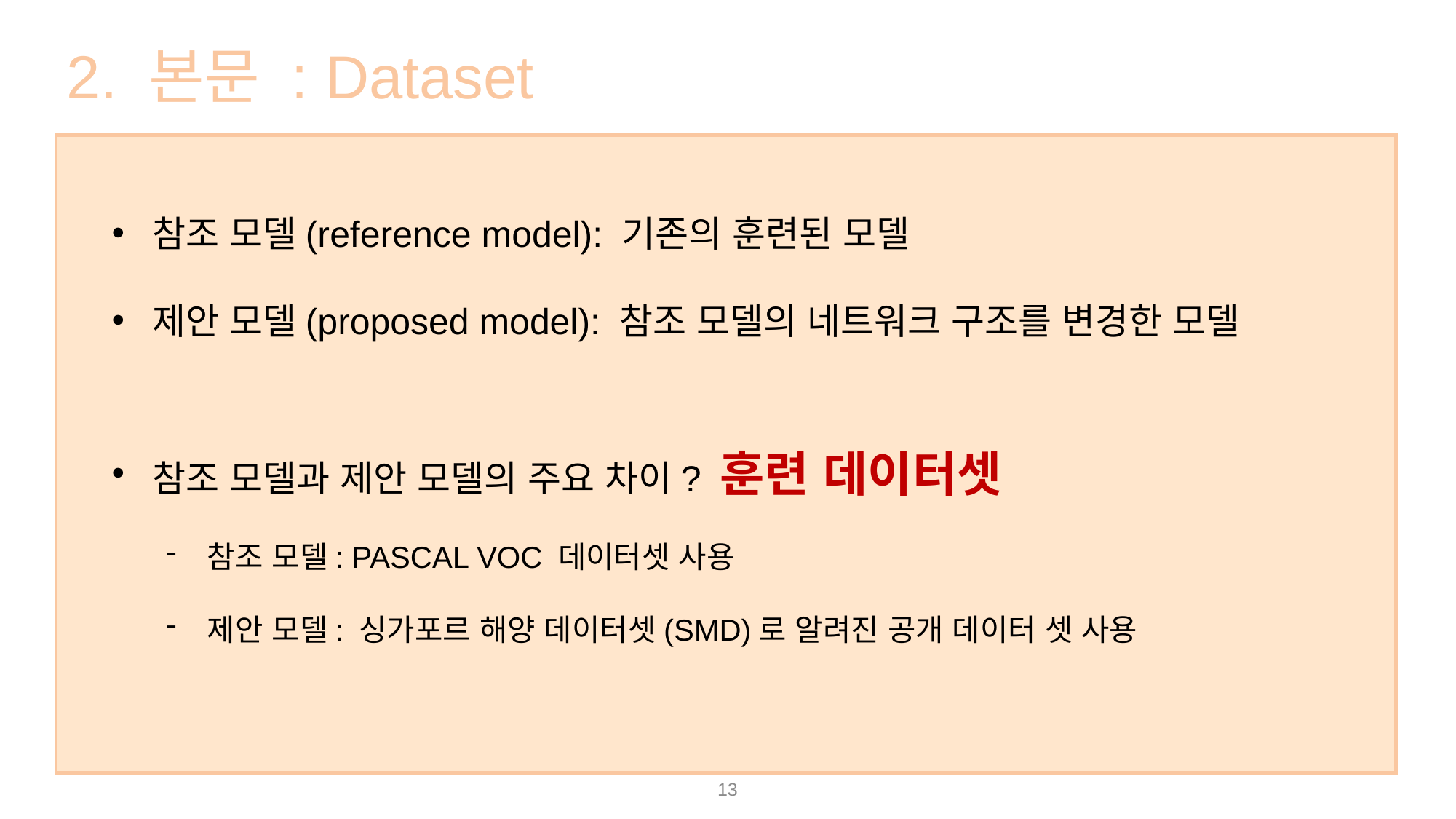

2. 본문 : Dataset

참조 모델(reference model): 기존의 훈련된 모델
제안 모델(proposed model): 참조 모델의 네트워크 구조를 변경한 모델

참조 모델과 제안 모델의 주요 차이? 훈련 데이터셋
참조 모델: PASCAL VOC 데이터셋 사용
제안 모델: 싱가포르 해양 데이터셋(SMD)로 알려진 공개 데이터 셋 사용
13